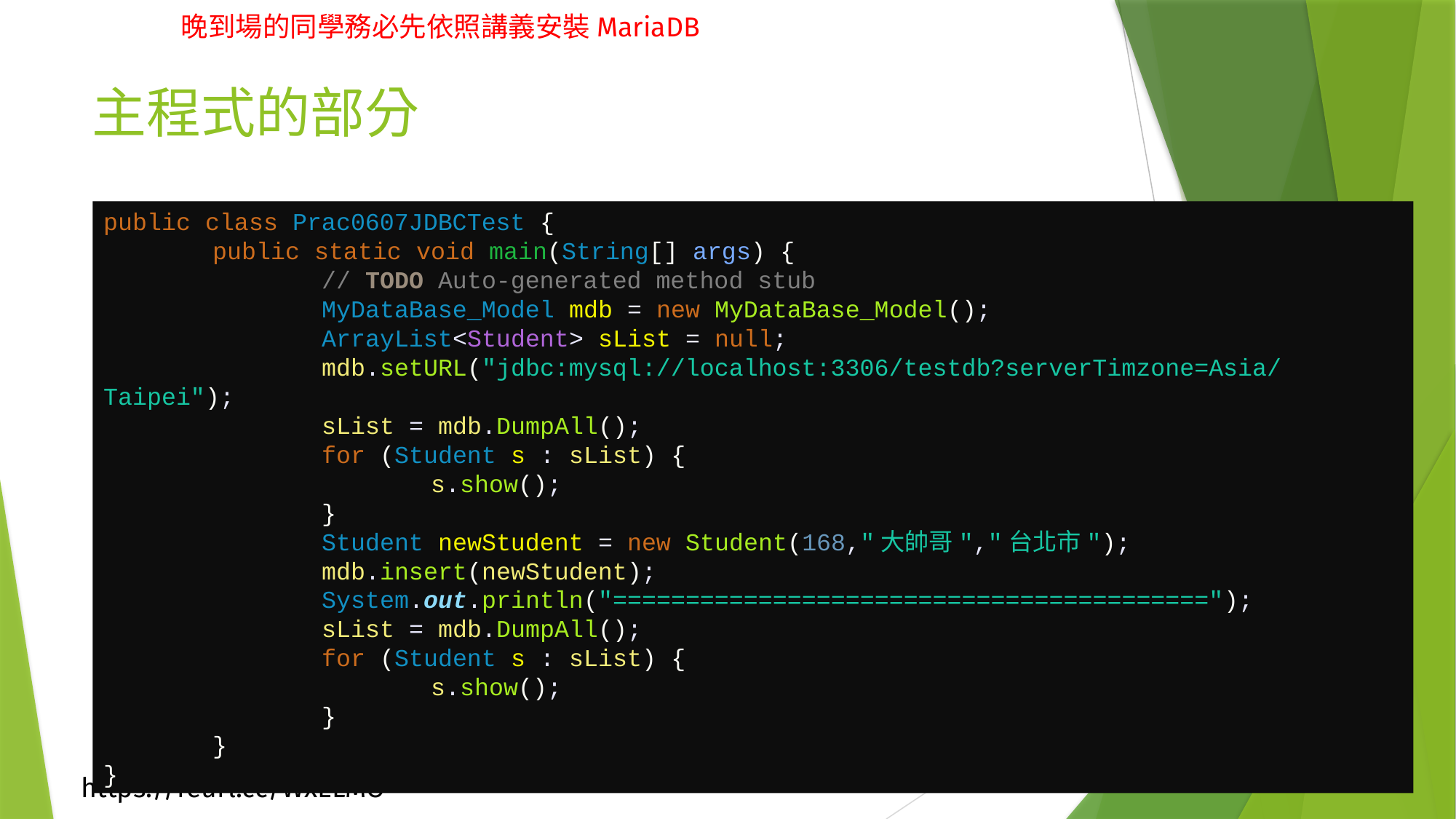

# 主程式的部分
public class Prac0607JDBCTest {
	public static void main(String[] args) {
		// TODO Auto-generated method stub
		MyDataBase_Model mdb = new MyDataBase_Model();
		ArrayList<Student> sList = null;
		mdb.setURL("jdbc:mysql://localhost:3306/testdb?serverTimzone=Asia/Taipei");
		sList = mdb.DumpAll();
		for (Student s : sList) {
			s.show();
		}
		Student newStudent = new Student(168,"大帥哥","台北市");
		mdb.insert(newStudent);
		System.out.println("=========================================");
		sList = mdb.DumpAll();
		for (Student s : sList) {
			s.show();
		}
	}
}